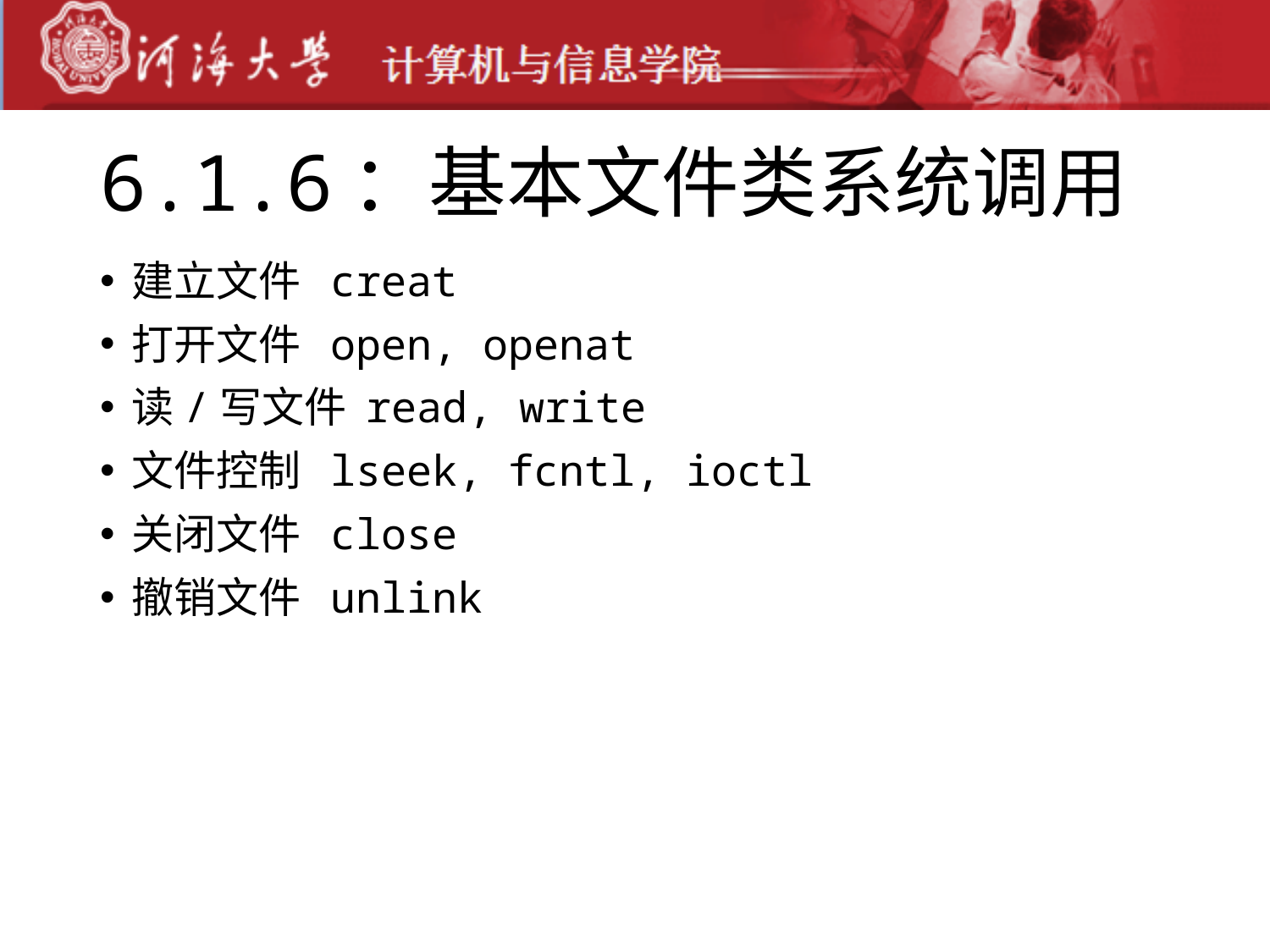

# 6.1.6：基本文件类系统调用
建立文件  creat
打开文件  open, openat
读/写文件 read, write
文件控制  lseek, fcntl, ioctl
关闭文件  close
撤销文件  unlink